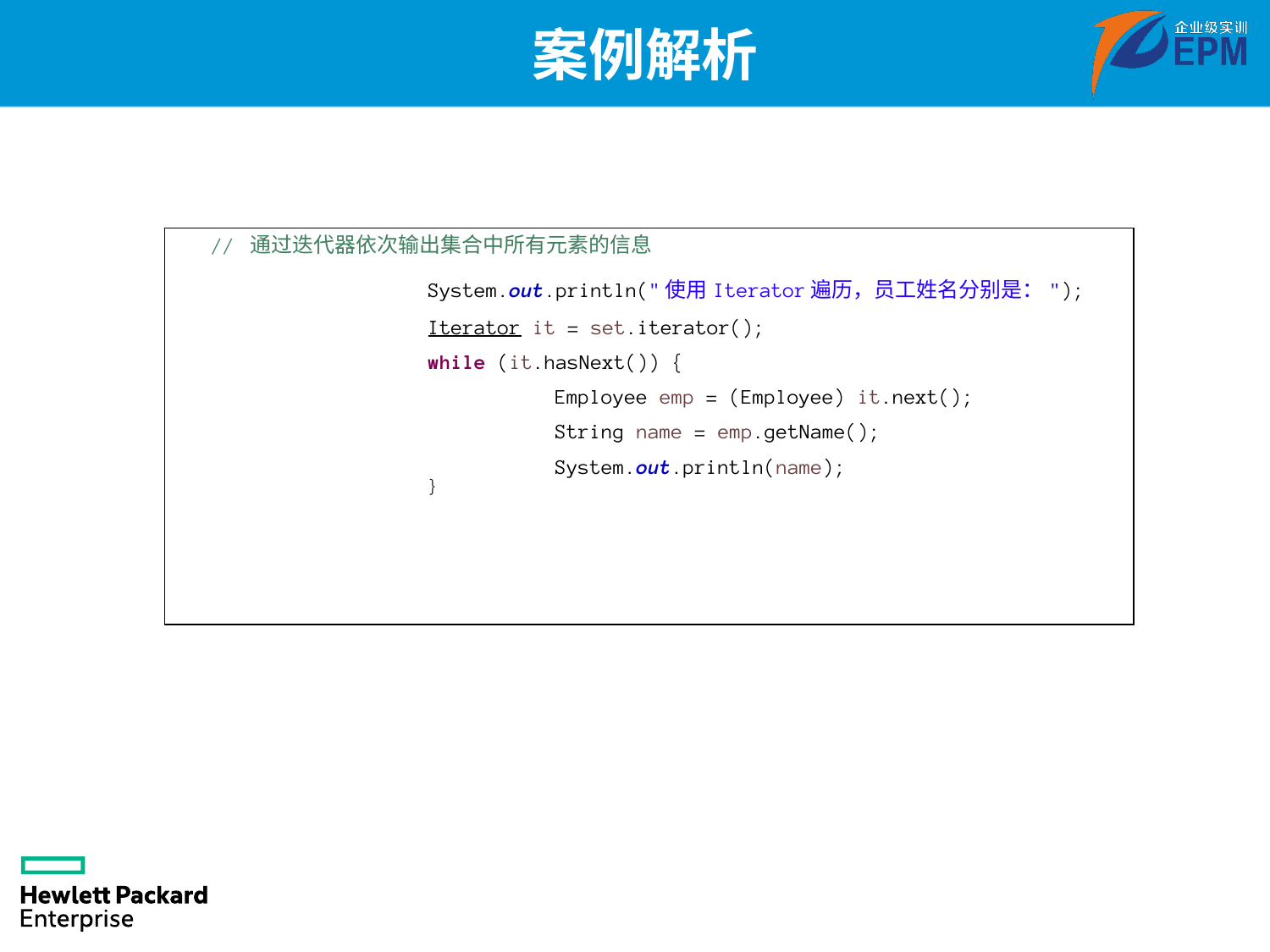

# 案例解析
| // 通过迭代器依次输出集合中所有元素的信息 System.out.println("使用Iterator遍历，员工姓名分别是："); Iterator it = set.iterator(); while (it.hasNext()) { Employee emp = (Employee) it.next(); String name = emp.getName(); System.out.println(name); } |
| --- |